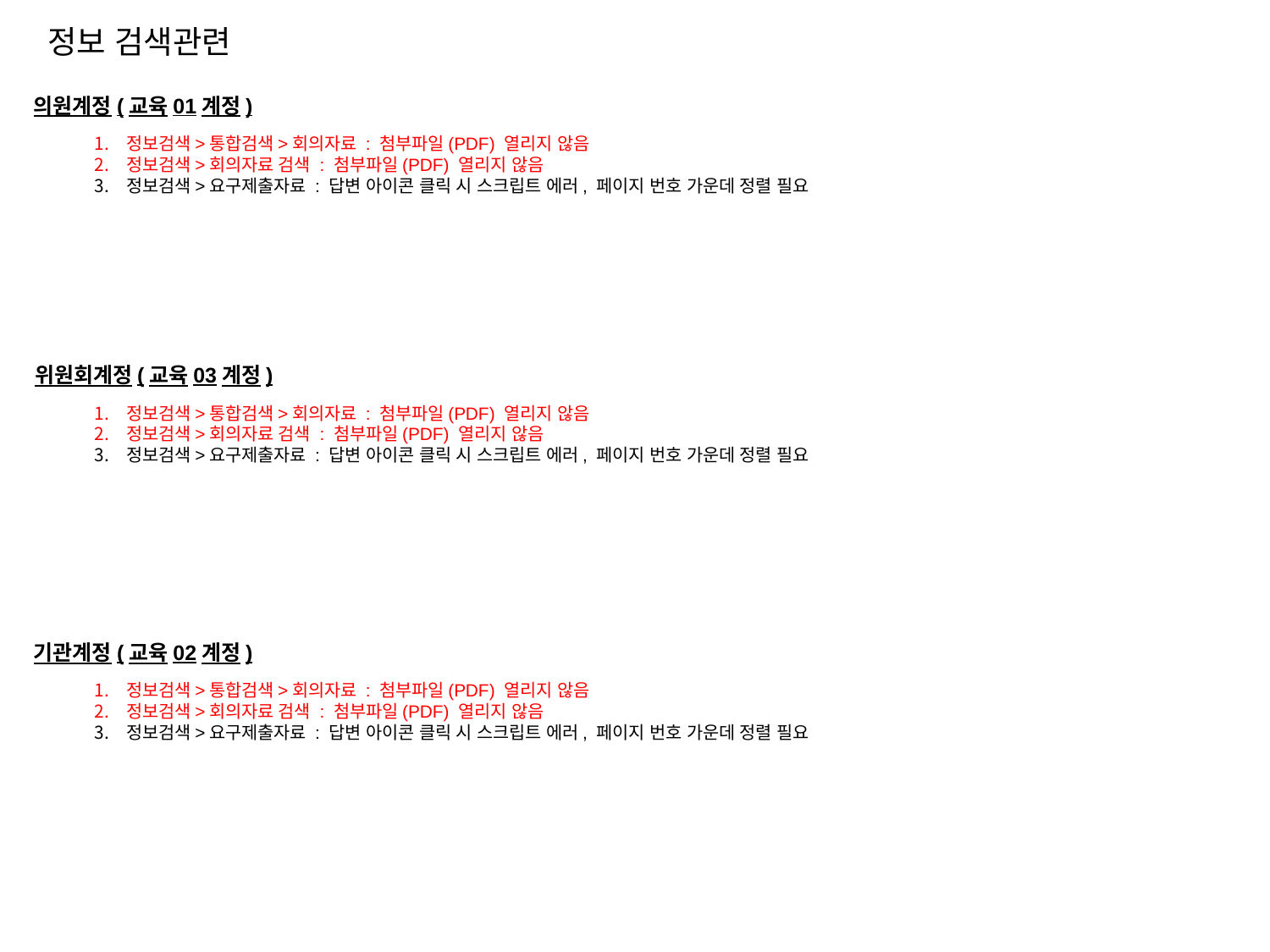

정보 검색관련
의원계정(교육01계정)
정보검색>통합검색>회의자료 : 첨부파일(PDF) 열리지 않음
정보검색>회의자료 검색 : 첨부파일(PDF) 열리지 않음
정보검색>요구제출자료 : 답변 아이콘 클릭 시 스크립트 에러, 페이지 번호 가운데 정렬 필요

위원회계정(교육03계정)
정보검색>통합검색>회의자료 : 첨부파일(PDF) 열리지 않음
정보검색>회의자료 검색 : 첨부파일(PDF) 열리지 않음
정보검색>요구제출자료 : 답변 아이콘 클릭 시 스크립트 에러, 페이지 번호 가운데 정렬 필요

기관계정(교육02계정)
정보검색>통합검색>회의자료 : 첨부파일(PDF) 열리지 않음
정보검색>회의자료 검색 : 첨부파일(PDF) 열리지 않음
정보검색>요구제출자료 : 답변 아이콘 클릭 시 스크립트 에러, 페이지 번호 가운데 정렬 필요